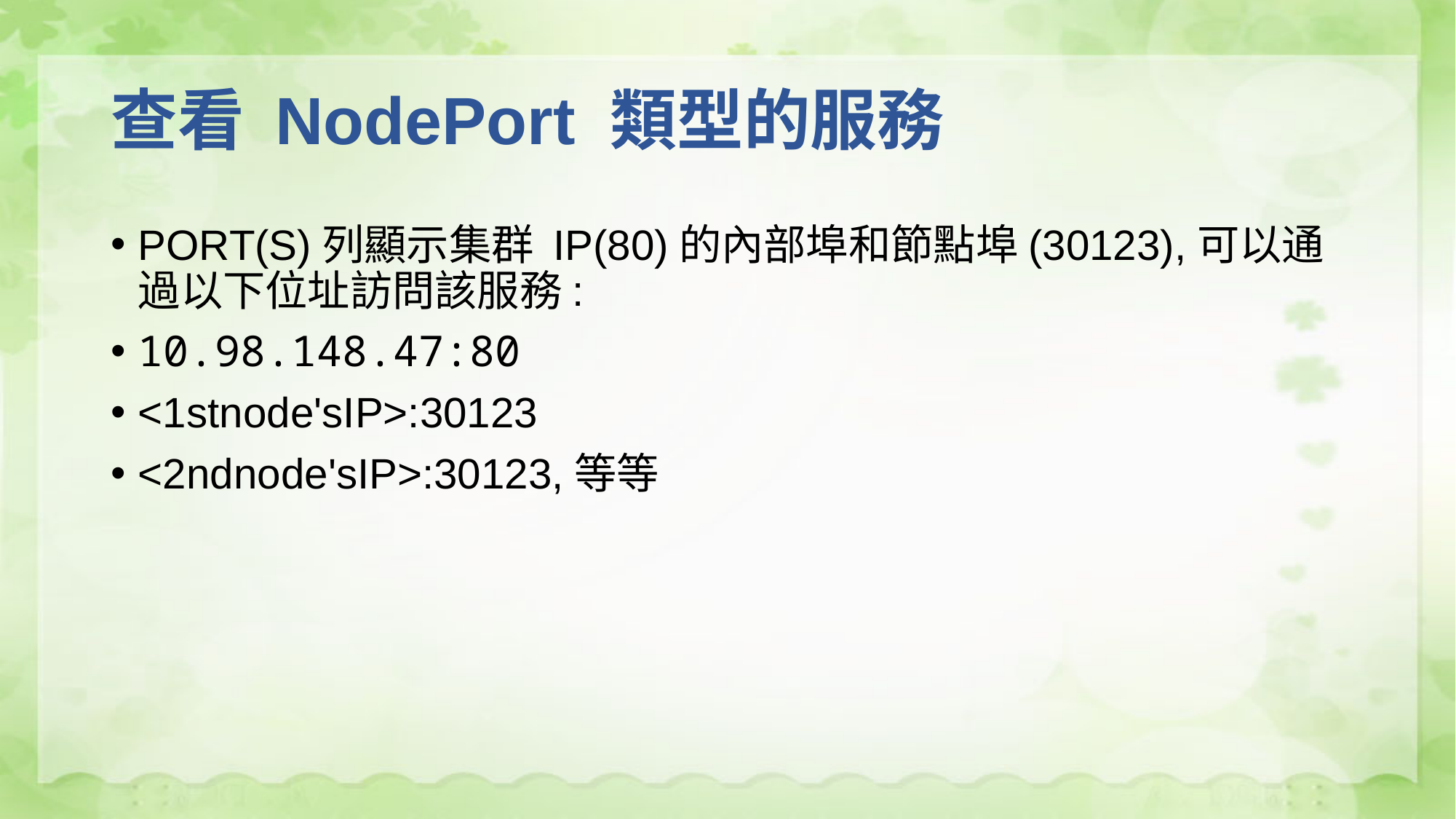

# 查看 NodePort 類型的服務
PORT(S)列顯示集群 IP(80)的內部埠和節點埠(30123),可以通過以下位址訪問該服務:
10.98.148.47:80
<1stnode'sIP>:30123
<2ndnode'sIP>:30123,等等